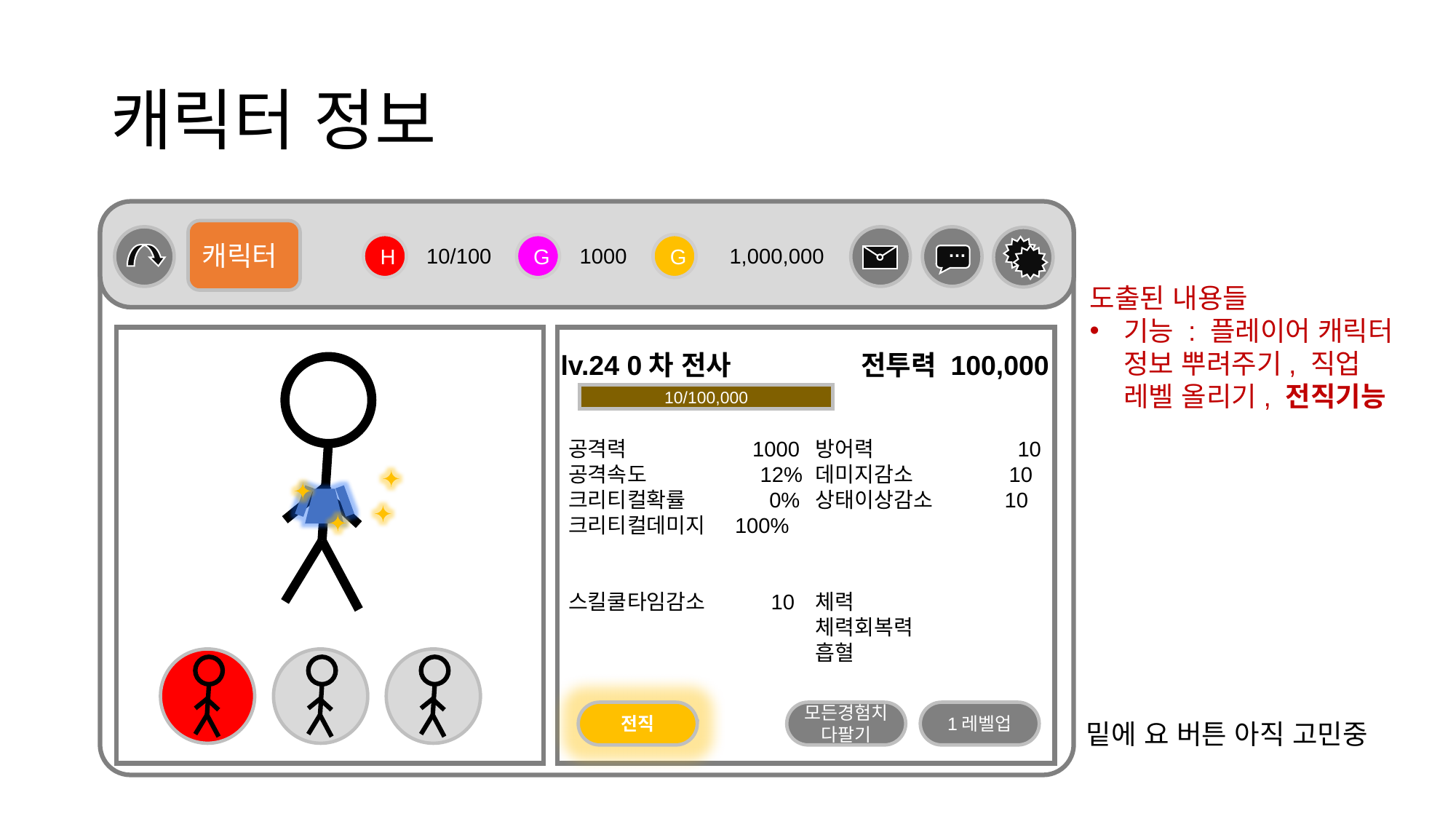

# 캐릭터 정보

캐릭터
c
…
m

s

H
10/100
G
1000
G
1,000,000

도출된 내용들
기능 : 플레이어 캐릭터 정보 뿌려주기, 직업 레벨 올리기, 전직기능

lv.24 0차 전사                 전투력 100,000
공격력                    1000
공격속도                  12%
크리티컬확률             0%
크리티컬데미지    100%

스킬쿨타임감소          10
방어력                       10
데미지감소               10
상태이상감소           10

체력
체력회복력
흡혈
전직
모든경험치
다팔기
1레벨업

10/100,000

밑에 요 버튼 아직 고민중